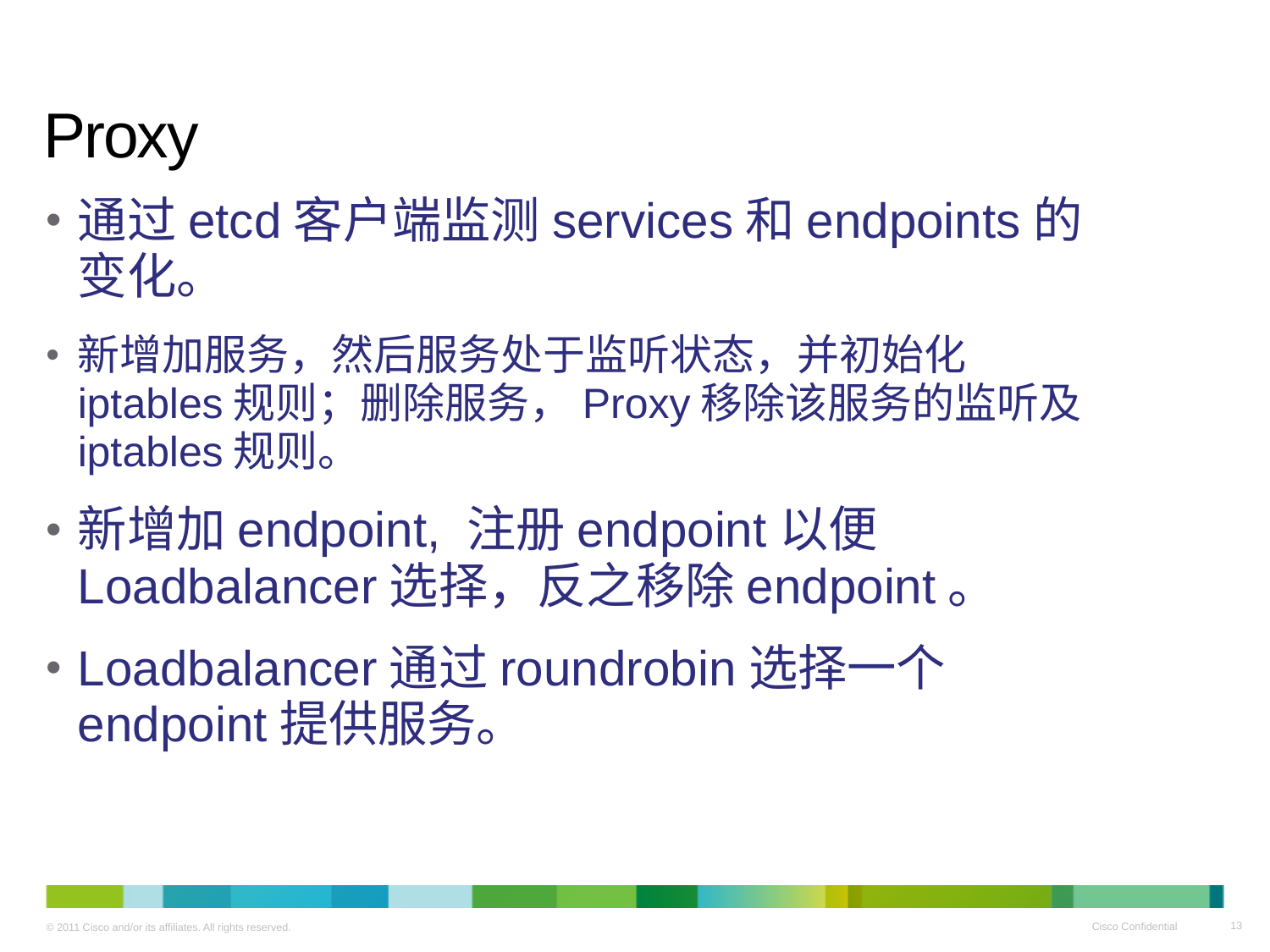

# Proxy
通过etcd客户端监测services和endpoints的变化。
新增加服务，然后服务处于监听状态，并初始化iptables规则；删除服务，Proxy移除该服务的监听及iptables规则。
新增加endpoint, 注册endpoint以便Loadbalancer选择，反之移除endpoint。
Loadbalancer通过roundrobin选择一个endpoint提供服务。